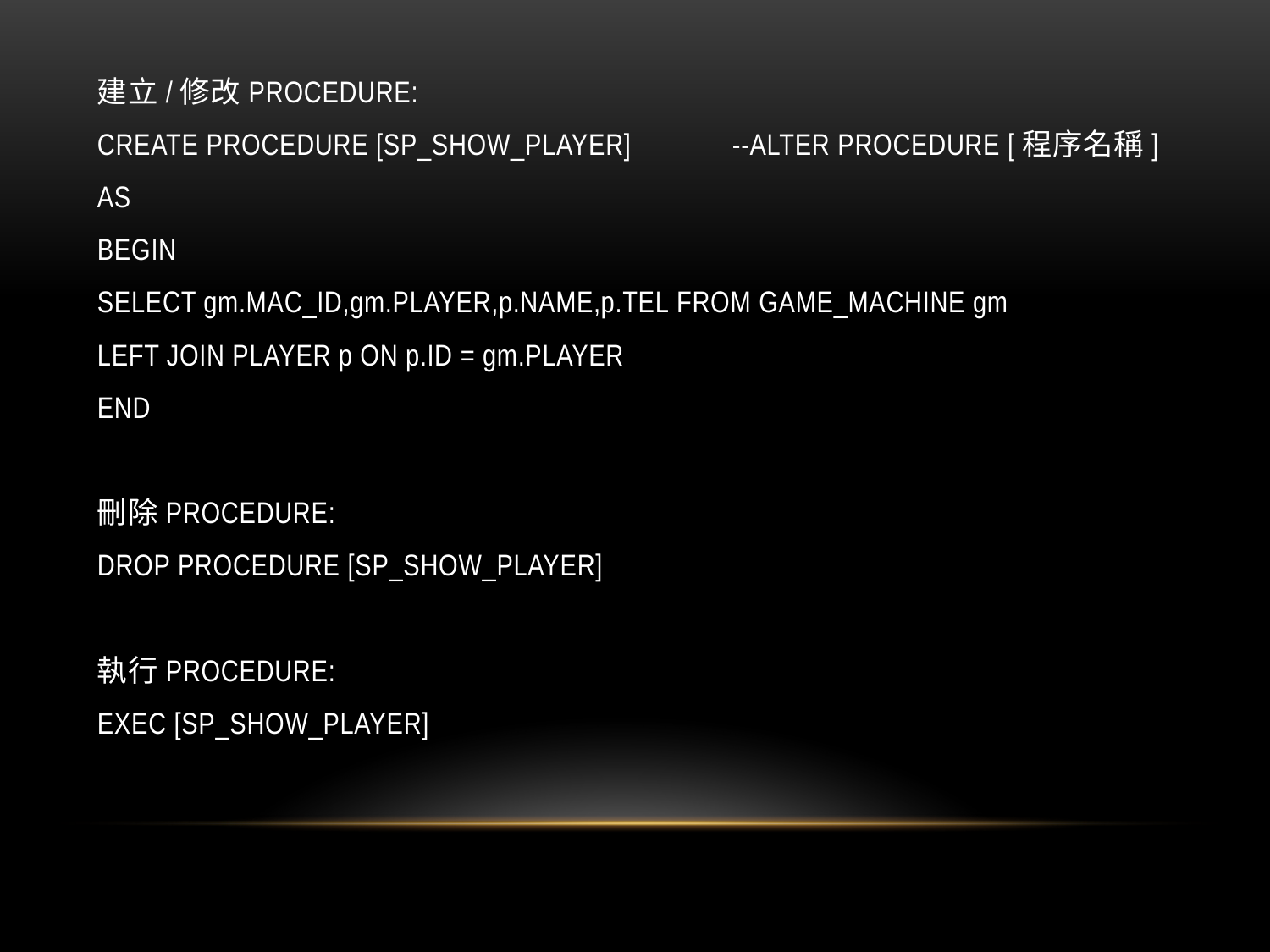

建立/修改PROCEDURE:
CREATE PROCEDURE [SP_SHOW_PLAYER]	--ALTER PROCEDURE [程序名稱]
AS
BEGIN
SELECT gm.MAC_ID,gm.PLAYER,p.NAME,p.TEL FROM GAME_MACHINE gm
LEFT JOIN PLAYER p ON p.ID = gm.PLAYER
END

刪除PROCEDURE:
DROP PROCEDURE [SP_SHOW_PLAYER]

執行PROCEDURE:
EXEC [SP_SHOW_PLAYER]